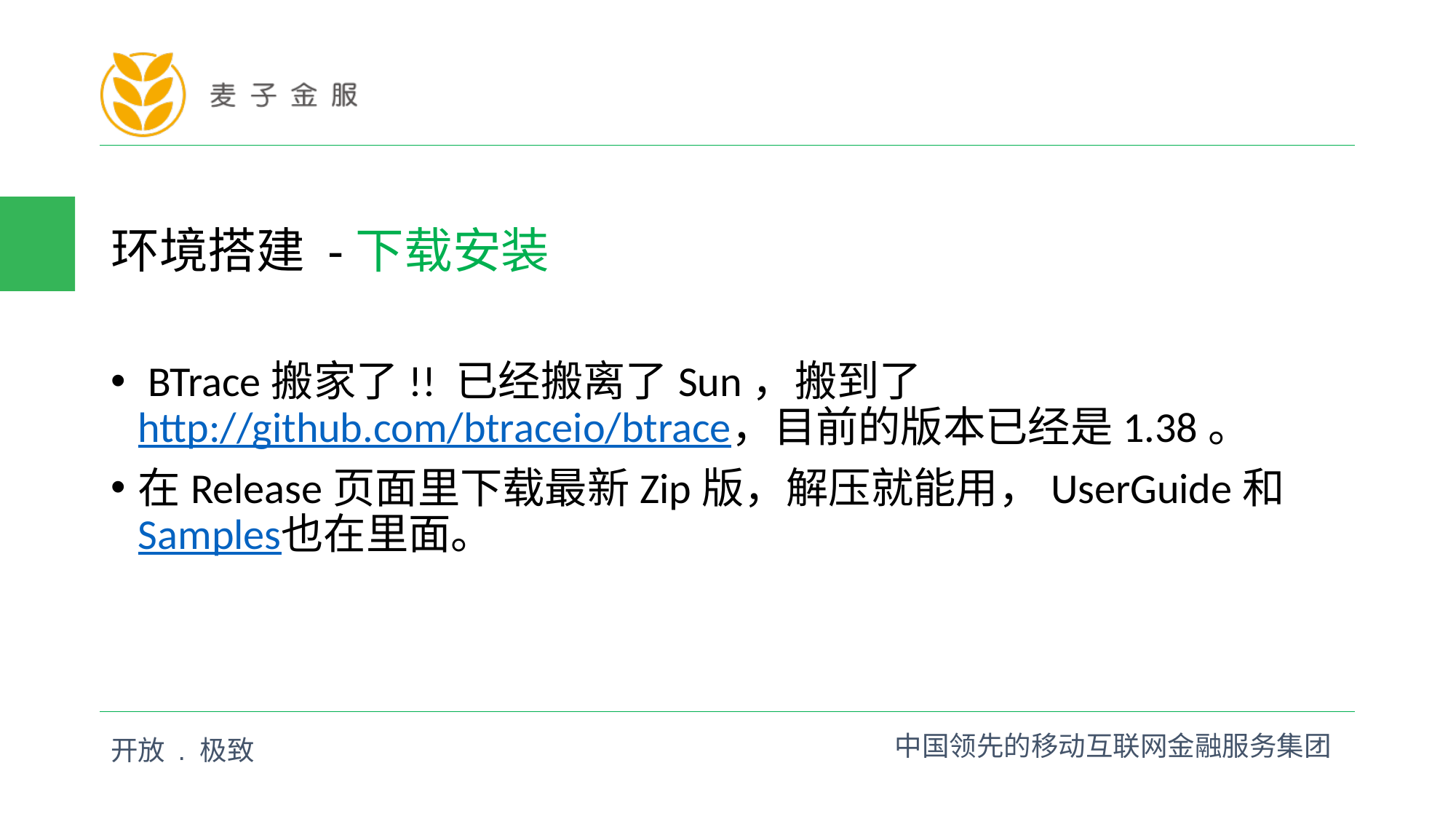

# 环境搭建 -下载安装

 BTrace搬家了!! 已经搬离了Sun，搬到了http://github.com/btraceio/btrace，目前的版本已经是1.38。
在Release页面里下载最新Zip版，解压就能用，UserGuide和Samples也在里面。